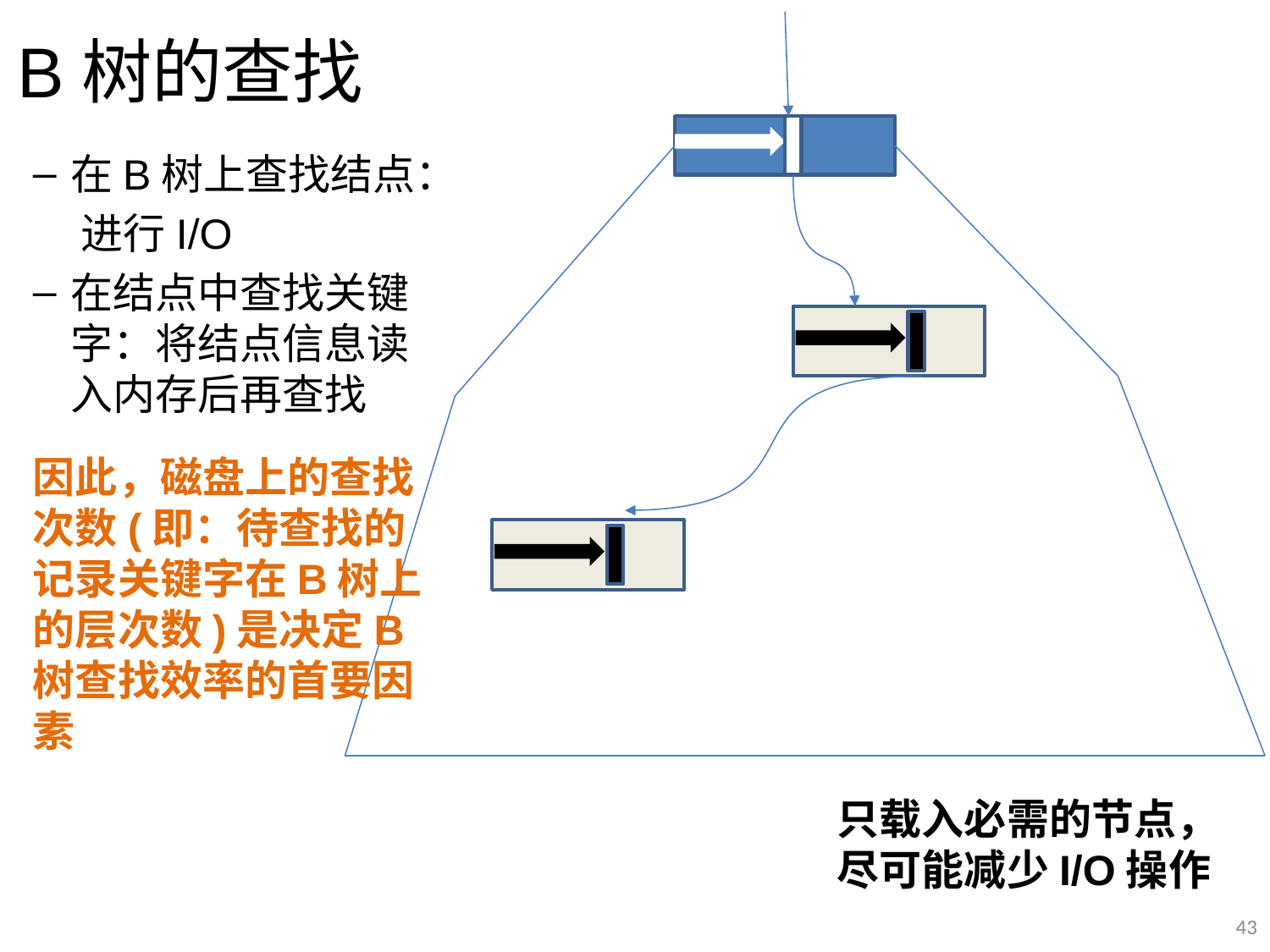

# B树的查找

在B树上查找结点：
    进行I/O
在结点中查找关键字：将结点信息读入内存后再查找
因此，磁盘上的查找次数(即：待查找的记录关键字在B树上的层次数)是决定B树查找效率的首要因素

只载入必需的节点，尽可能减少I/O操作
43